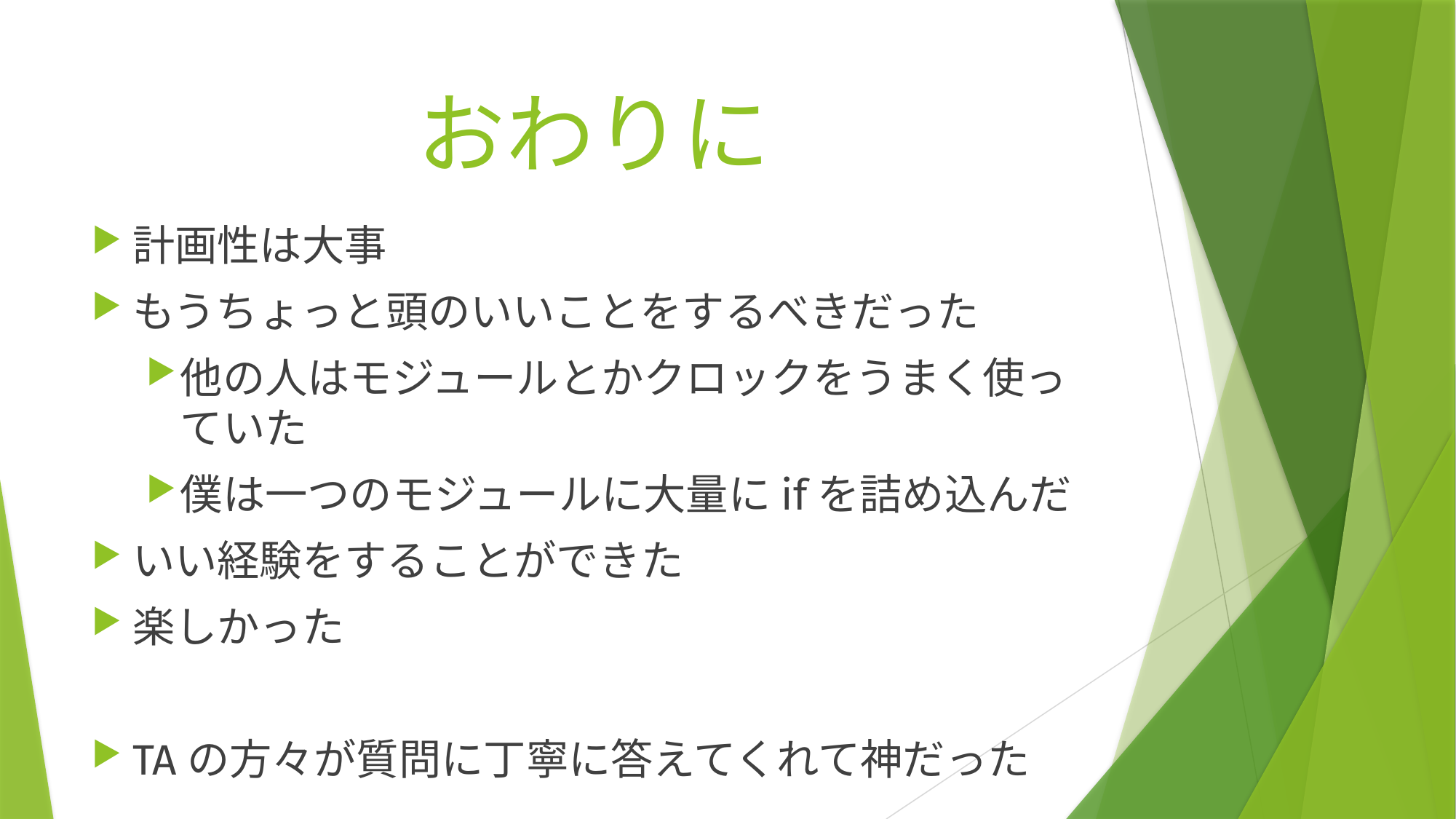

# おわりに
計画性は大事
もうちょっと頭のいいことをするべきだった
他の人はモジュールとかクロックをうまく使っていた
僕は一つのモジュールに大量にifを詰め込んだ
いい経験をすることができた
楽しかった

TAの方々が質問に丁寧に答えてくれて神だった